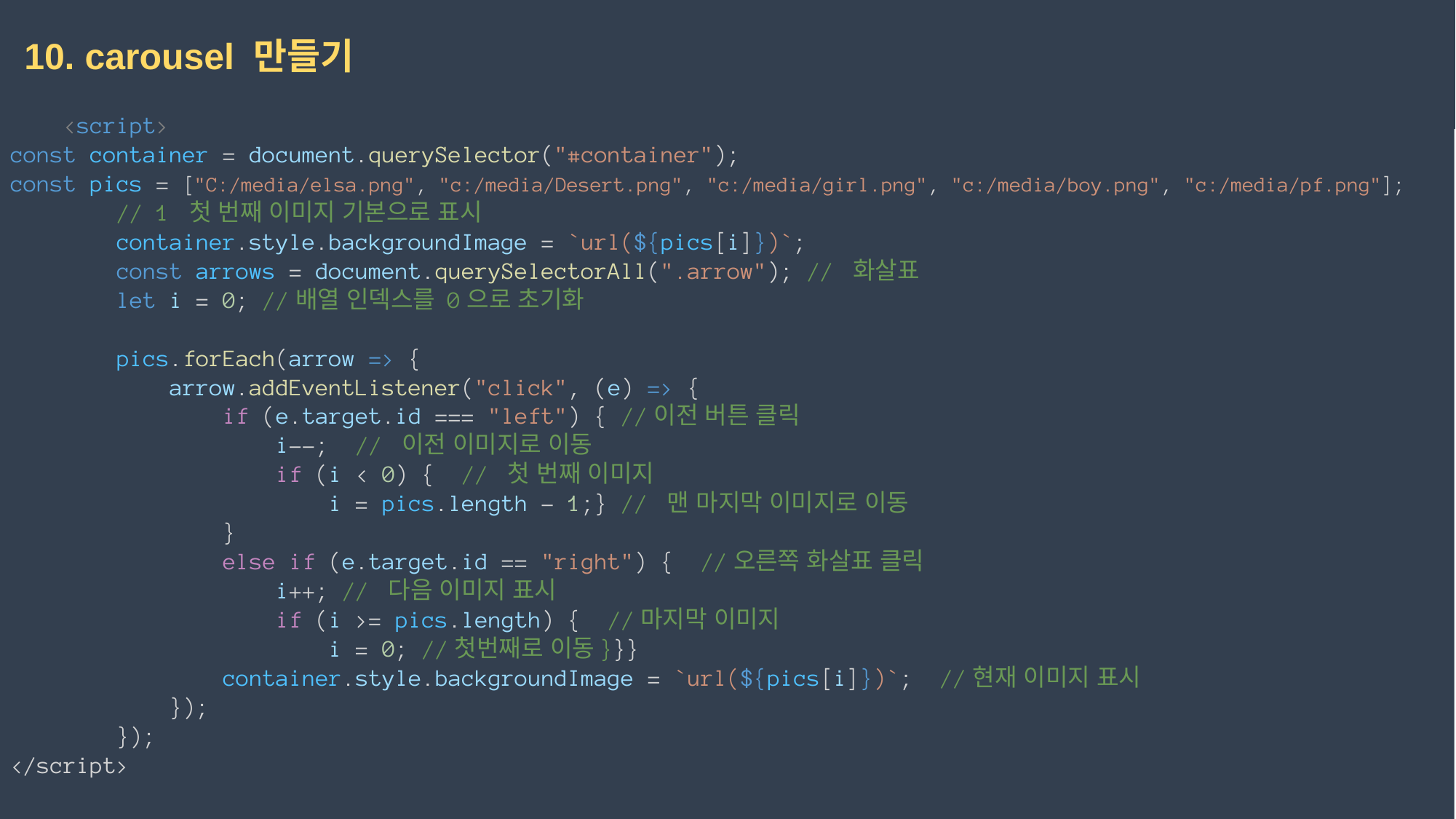

10. carousel 만들기
    <script>
const container = document.querySelector("#container");
const pics = ["C:/media/elsa.png", "c:/media/Desert.png", "c:/media/girl.png", "c:/media/boy.png", "c:/media/pf.png"];
        // 1 첫 번째 이미지 기본으로 표시
        container.style.backgroundImage = `url(${pics[i]})`;
        const arrows = document.querySelectorAll(".arrow"); // 화살표
        let i = 0; //배열 인덱스를 0으로 초기화
        pics.forEach(arrow => {
            arrow.addEventListener("click", (e) => {
                if (e.target.id === "left") { //이전 버튼 클릭
                    i--;  // 이전 이미지로 이동
                    if (i < 0) {  // 첫 번째 이미지
                        i = pics.length - 1;} // 맨 마지막 이미지로 이동
                }
                else if (e.target.id == "right") {  //오른쪽 화살표 클릭
                    i++; // 다음 이미지 표시
                    if (i >= pics.length) {  //마지막 이미지
                        i = 0; //첫번째로 이동}}}
                container.style.backgroundImage = `url(${pics[i]})`;  //현재 이미지 표시
            });
        });
</script>
2023-03-20
권민지